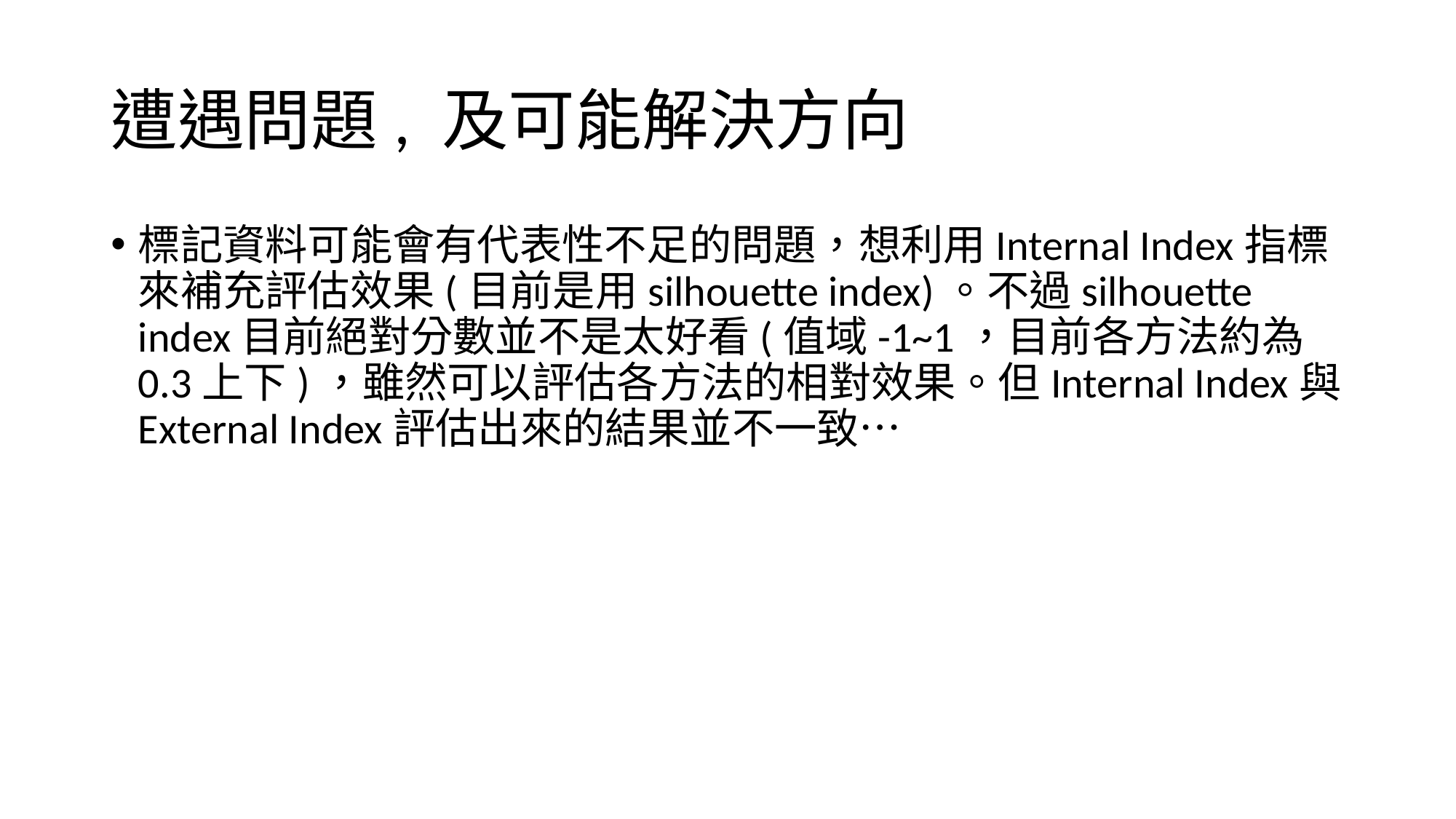

# 遭遇問題, 及可能解決方向
標記資料可能會有代表性不足的問題，想利用Internal Index指標來補充評估效果(目前是用silhouette index)。不過silhouette index目前絕對分數並不是太好看(值域-1~1，目前各方法約為0.3上下)，雖然可以評估各方法的相對效果。但Internal Index與External Index評估出來的結果並不一致…